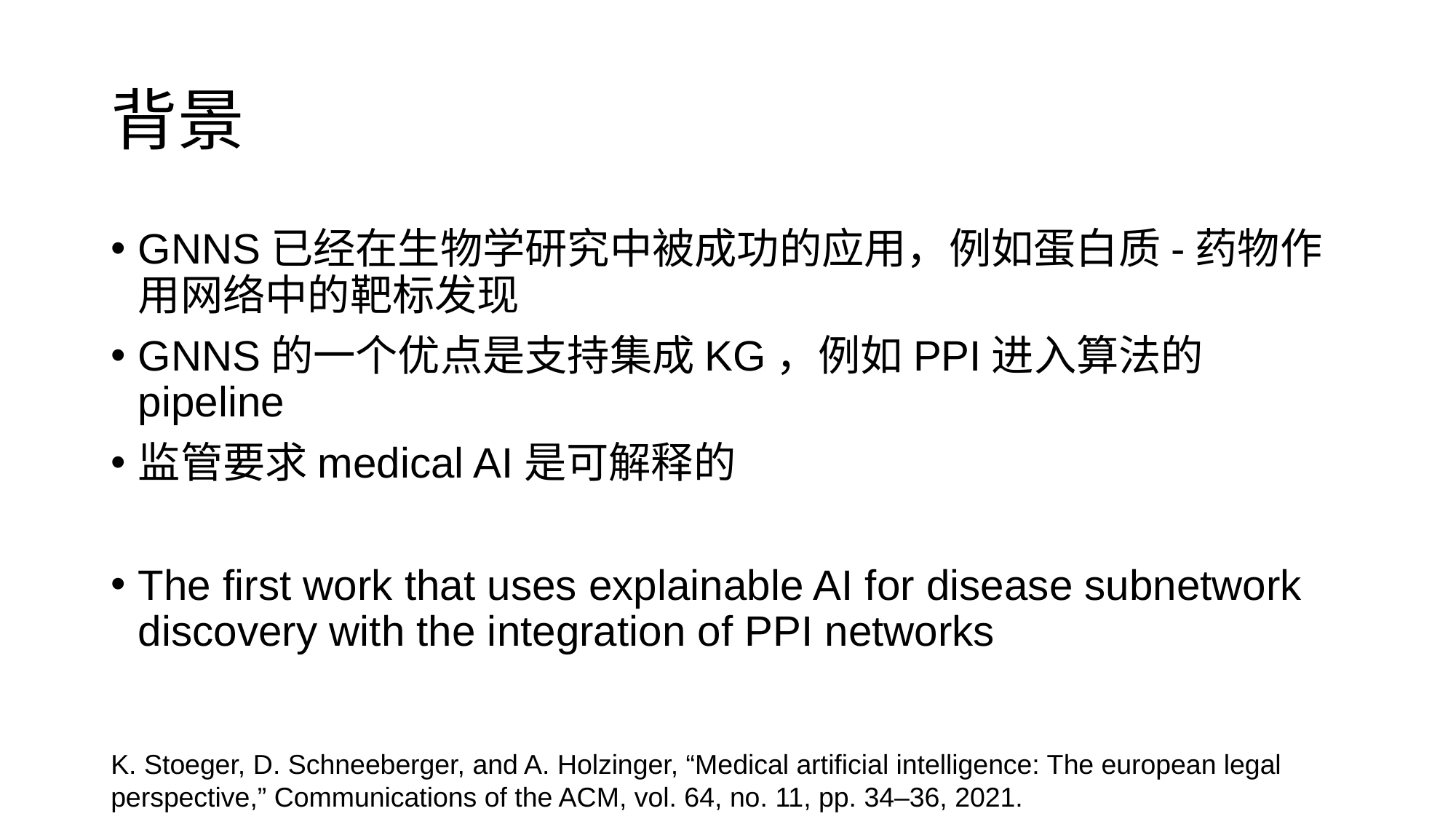

# 背景
GNNS已经在生物学研究中被成功的应用，例如蛋白质-药物作用网络中的靶标发现
GNNS的一个优点是支持集成KG，例如PPI进入算法的pipeline
监管要求medical AI是可解释的

The first work that uses explainable AI for disease subnetwork discovery with the integration of PPI networks
K. Stoeger, D. Schneeberger, and A. Holzinger, “Medical artificial intelligence: The european legal perspective,” Communications of the ACM, vol. 64, no. 11, pp. 34–36, 2021.